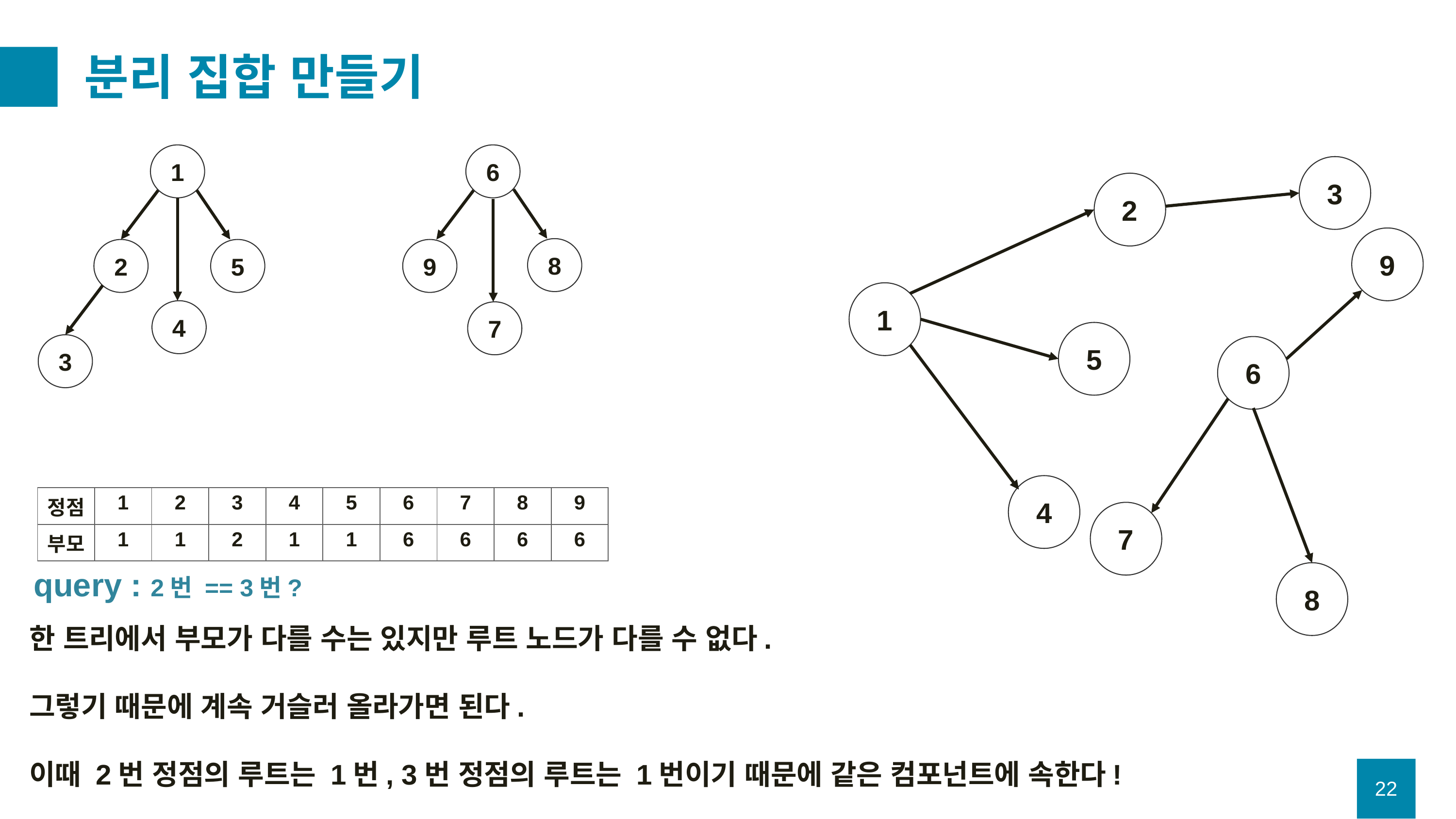

# 분리 집합 만들기
1
6
3
2
9
8
9
2
5
1
4
7
5
3
6
4
| 정점 | 1 | 2 | 3 | 4 | 5 | 6 | 7 | 8 | 9 |
| --- | --- | --- | --- | --- | --- | --- | --- | --- | --- |
| 부모 | 1 | 1 | 2 | 1 | 1 | 6 | 6 | 6 | 6 |
7
query : 2번 == 3번?
8
한 트리에서 부모가 다를 수는 있지만 루트 노드가 다를 수 없다.

그렇기 때문에 계속 거슬러 올라가면 된다.

이때 2번 정점의 루트는 1번, 3번 정점의 루트는 1번이기 때문에 같은 컴포넌트에 속한다!
22